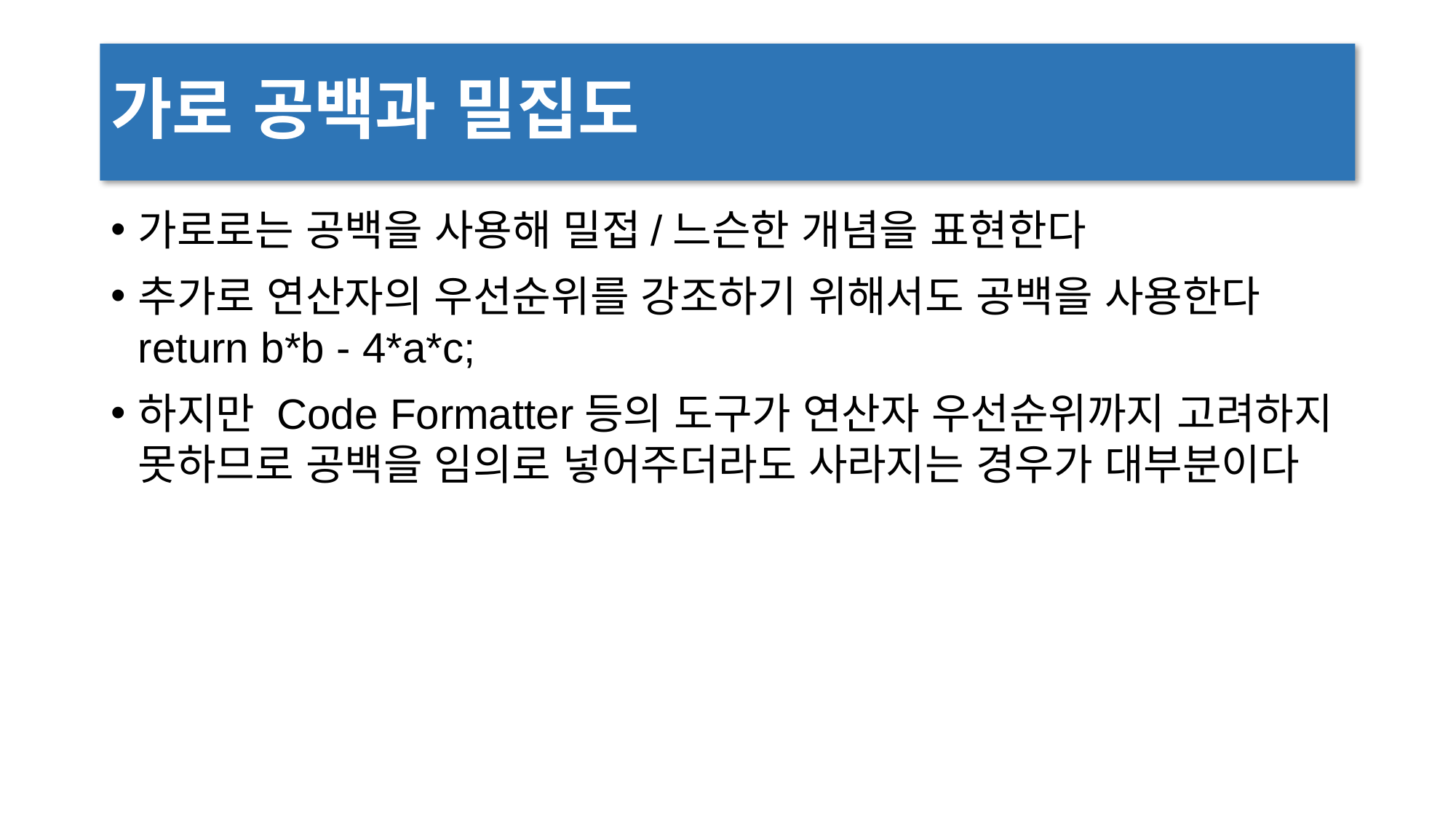

# 가로 공백과 밀집도
가로로는 공백을 사용해 밀접/느슨한 개념을 표현한다
추가로 연산자의 우선순위를 강조하기 위해서도 공백을 사용한다 return b*b - 4*a*c;
하지만 Code Formatter등의 도구가 연산자 우선순위까지 고려하지 못하므로 공백을 임의로 넣어주더라도 사라지는 경우가 대부분이다